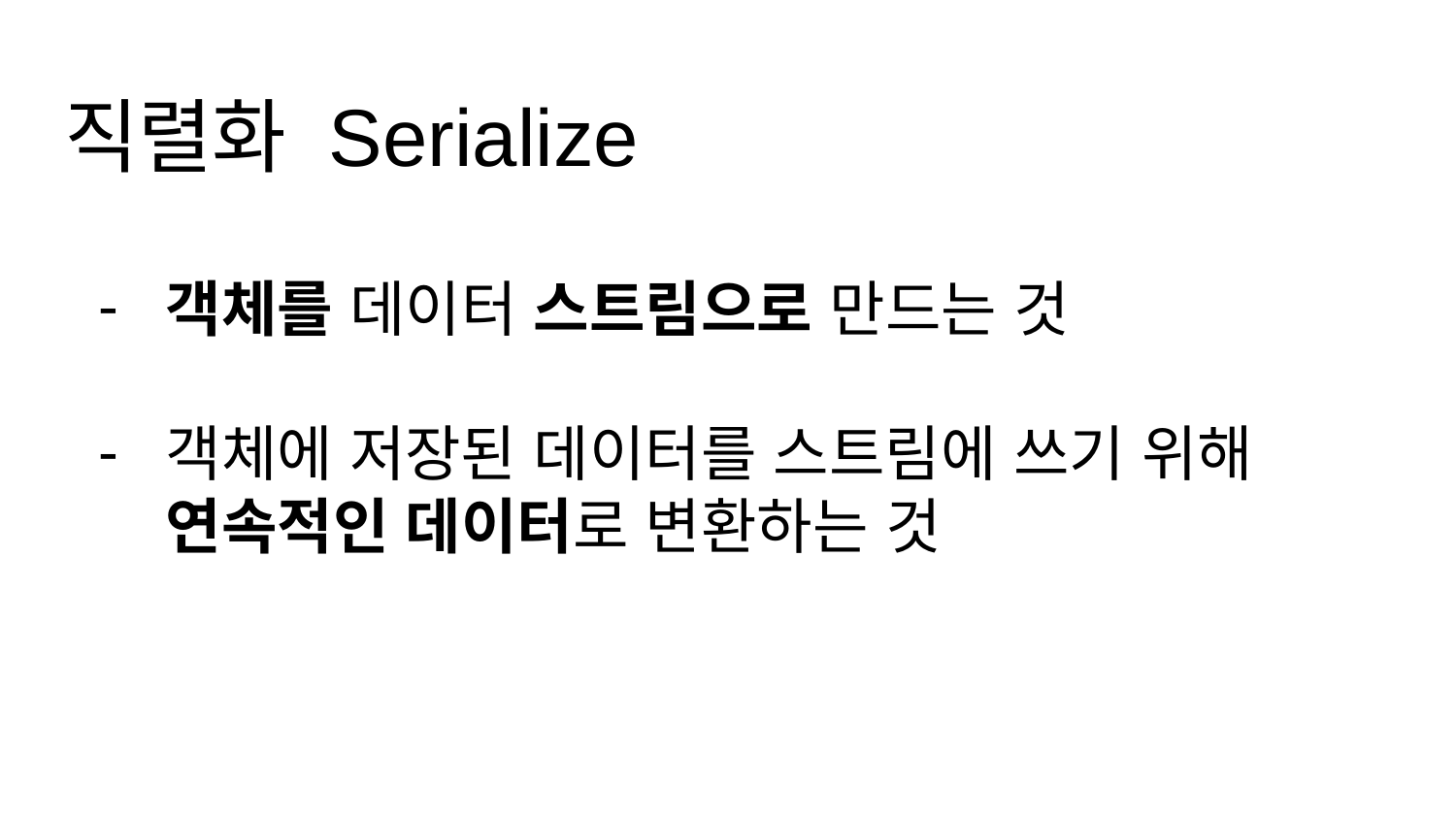

# 직렬화 Serialize
객체를 데이터 스트림으로 만드는 것

객체에 저장된 데이터를 스트림에 쓰기 위해 연속적인 데이터로 변환하는 것